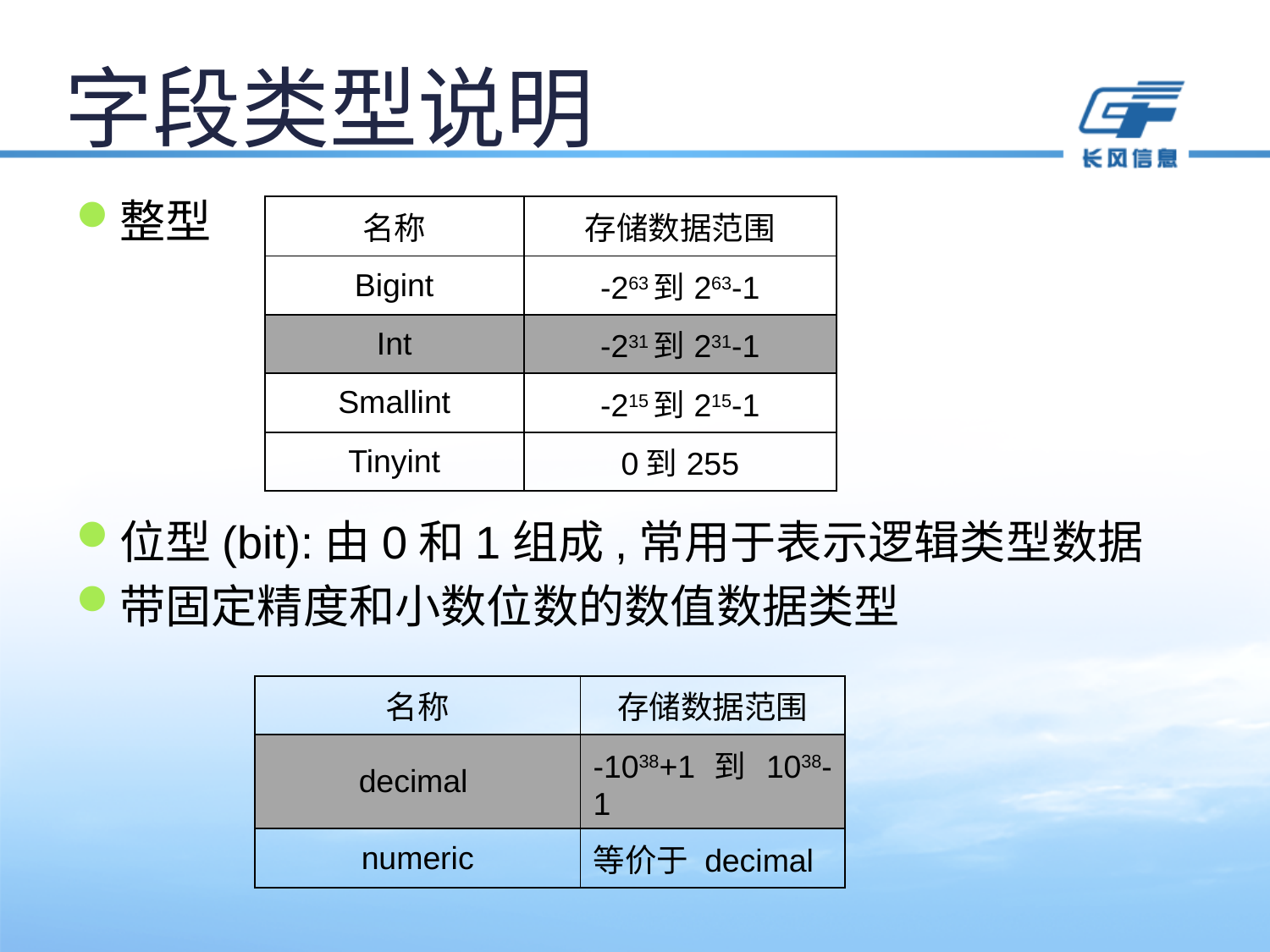

# 字段类型说明
整型

位型(bit):由0和1组成,常用于表示逻辑类型数据
带固定精度和小数位数的数值数据类型
| 名称 | 存储数据范围 |
| --- | --- |
| Bigint | -263到263-1 |
| Int | -231到231-1 |
| Smallint | -215到215-1 |
| Tinyint | 0到255 |
| 名称 | 存储数据范围 |
| --- | --- |
| decimal | -1038+1到1038- 1 |
| numeric | 等价于 decimal |